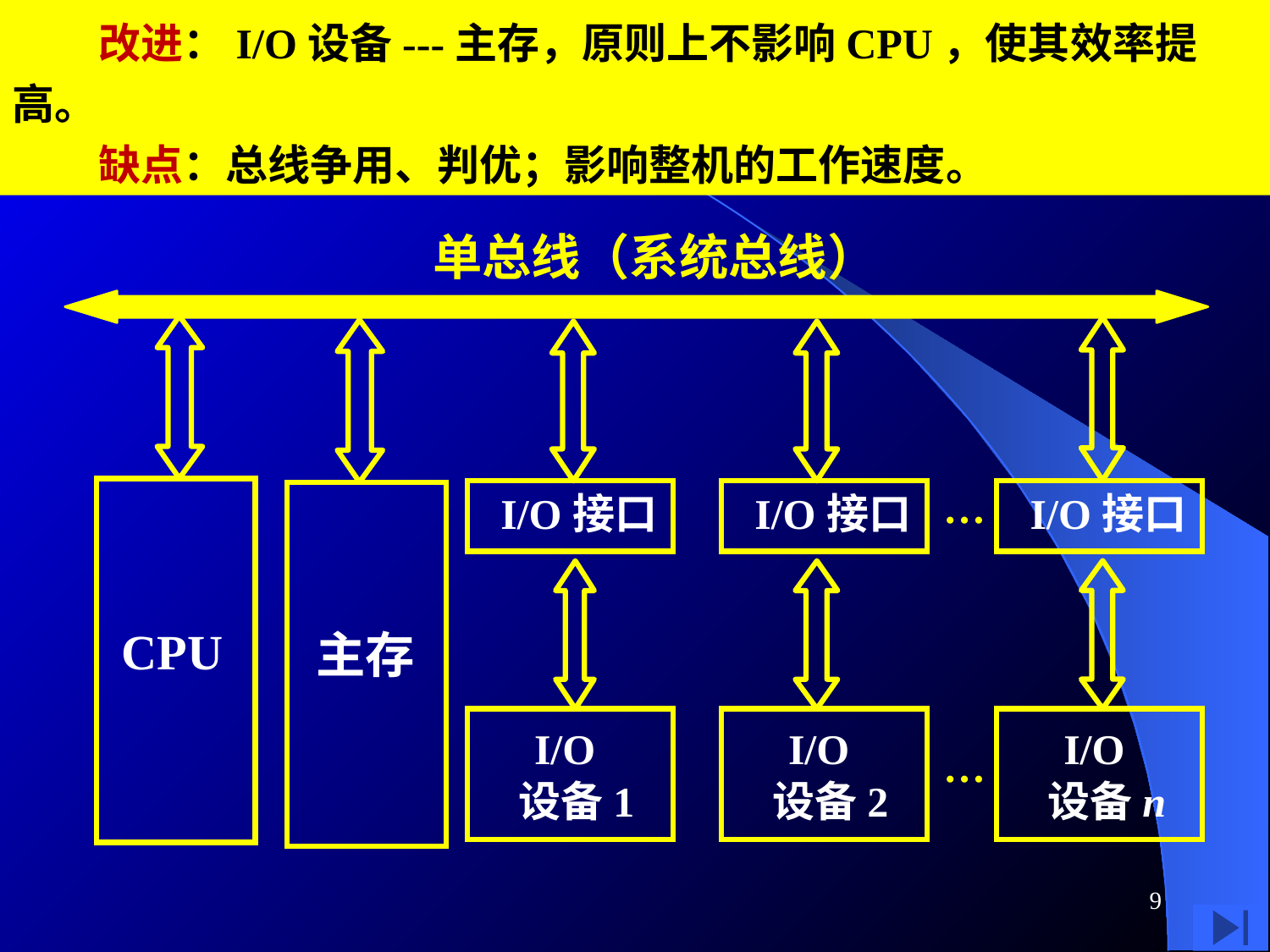

改进：I/O设备---主存，原则上不影响CPU，使其效率提高。
        缺点：总线争用、判优；影响整机的工作速度。
3.1
2. 单总线结构框图
单总线（系统总线）

 CPU

    主存

  I/O接口
  I/O接口
…
  I/O接口

       I/O
   设备1
       I/O
   设备2
       I/O
   设备n
…
9